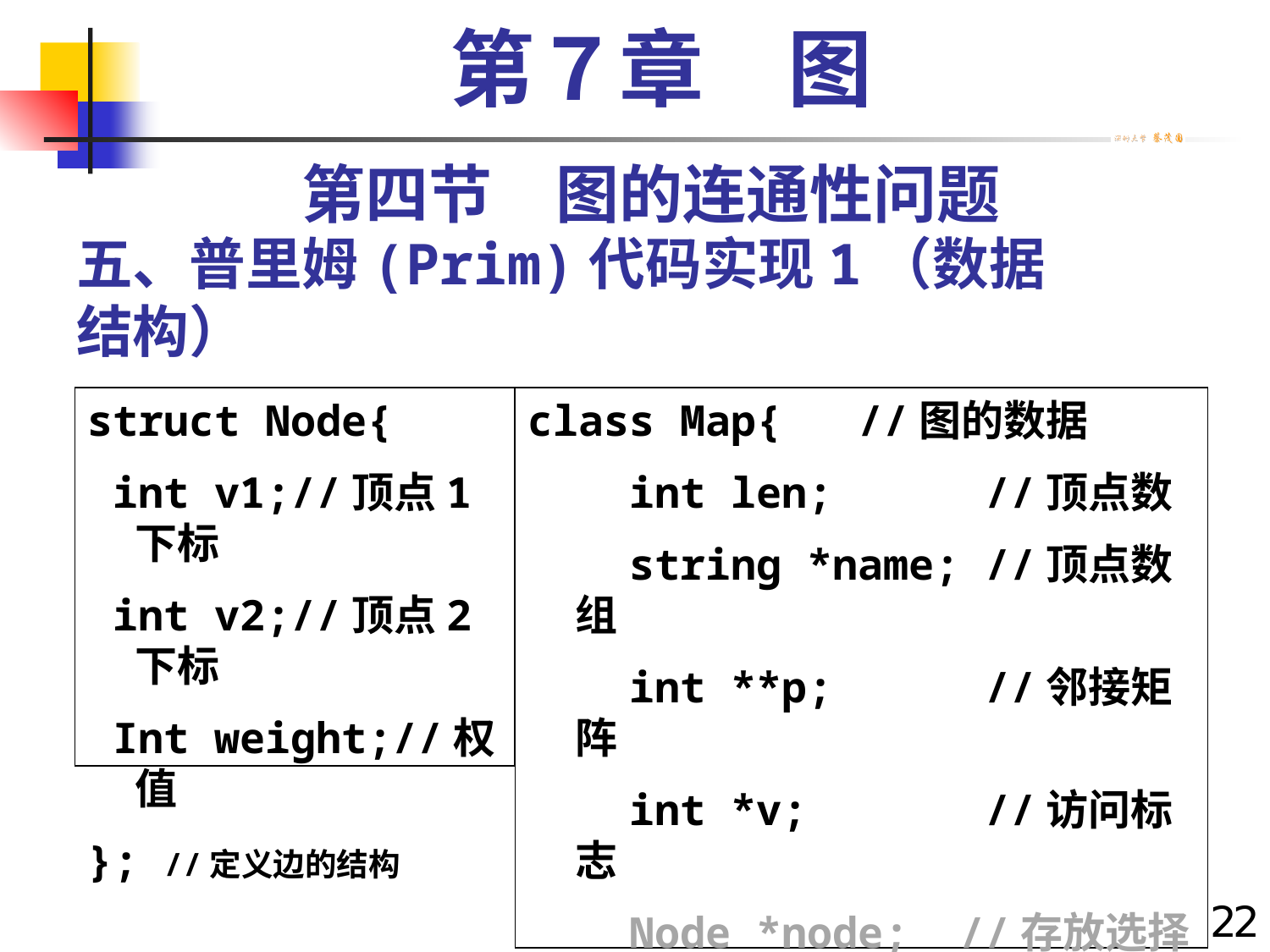

第７章　图
第四节　图的连通性问题
# 五、普里姆(Prim)代码实现1（数据结构）
struct Node{
 int v1;//顶点1下标
 int v2;//顶点2下标
 Int weight;//权值
}; //定义边的结构
class Map{   //图的数据
    int len;      //顶点数
    string *name; //顶点数组
    int **p;      //邻接矩阵
    int *v;       //访问标志
    Node *node;  //存放选择的边
  public:        //各种方法  }
22